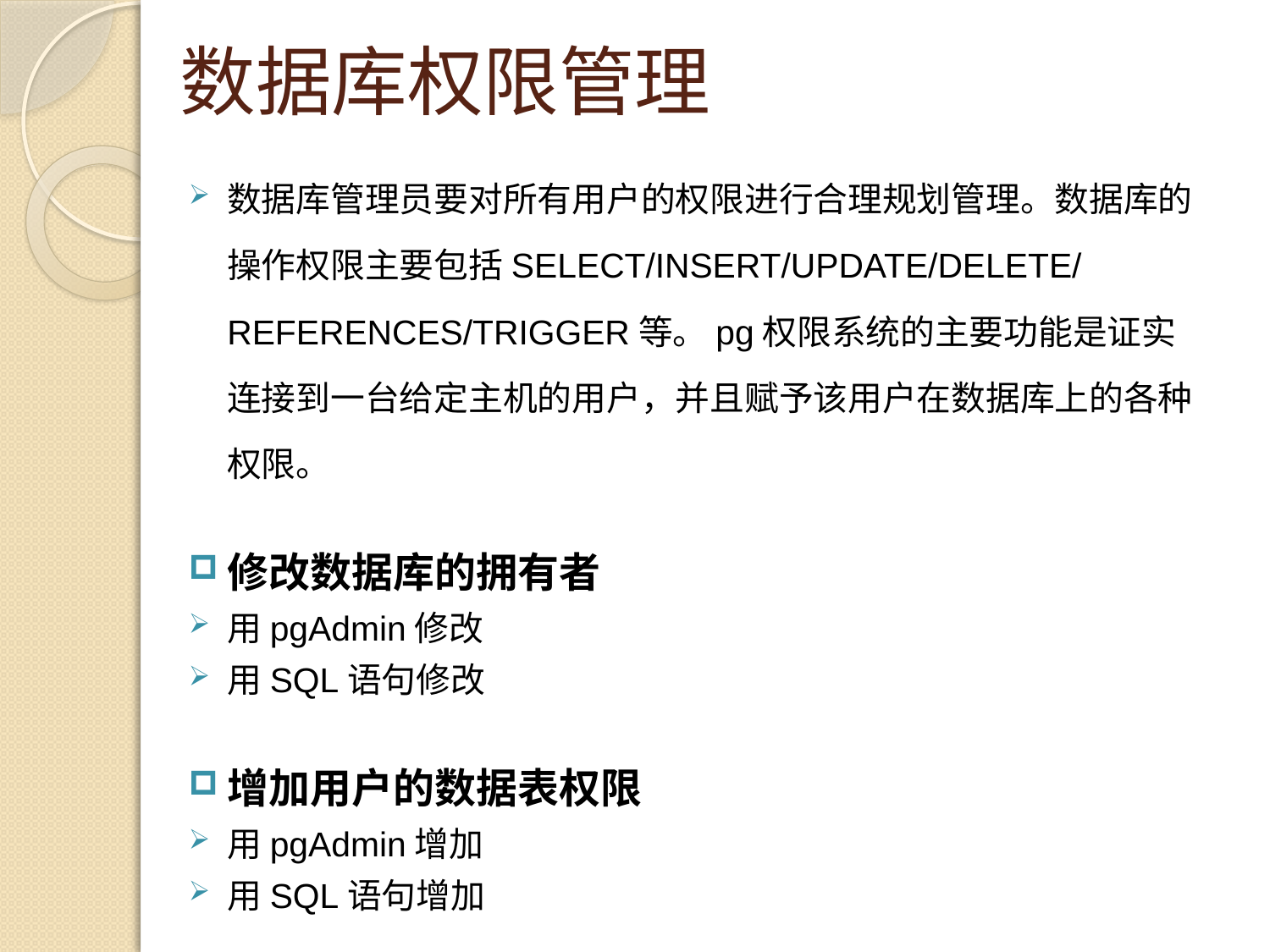

# 数据库权限管理
数据库管理员要对所有用户的权限进行合理规划管理。数据库的操作权限主要包括SELECT/INSERT/UPDATE/DELETE/REFERENCES/TRIGGER等。pg权限系统的主要功能是证实连接到一台给定主机的用户，并且赋予该用户在数据库上的各种权限。

修改数据库的拥有者
用pgAdmin修改
用SQL语句修改

增加用户的数据表权限
用pgAdmin增加
用SQL语句增加